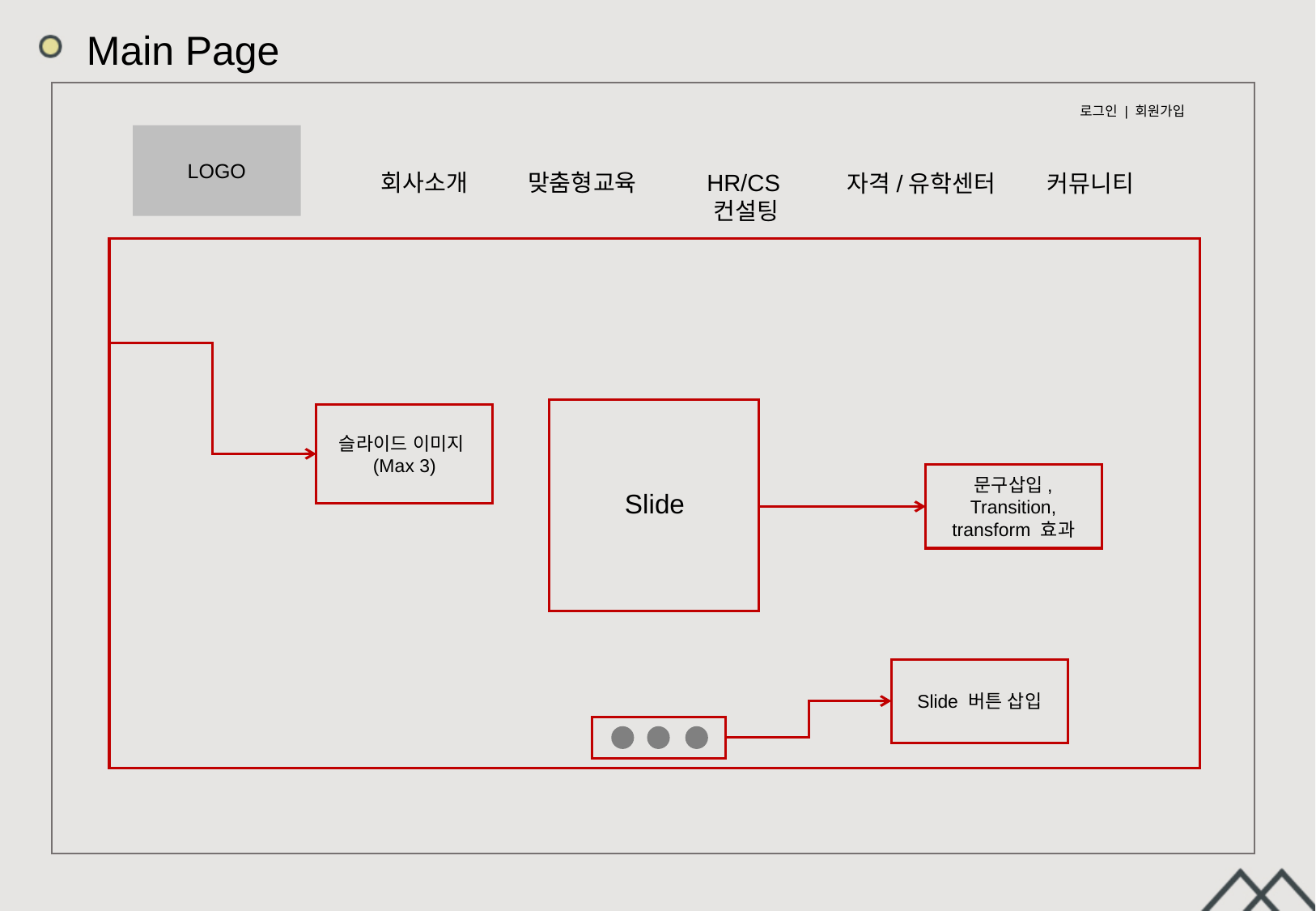

Main Page

로그인 | 회원가입
LOGO
회사소개
맞춤형교육
HR/CS컨설팅
자격/유학센터
커뮤니티
Slide

슬라이드 이미지
(Max 3)
문구삽입,
Transition, transform 효과
Slide 버튼 삽입